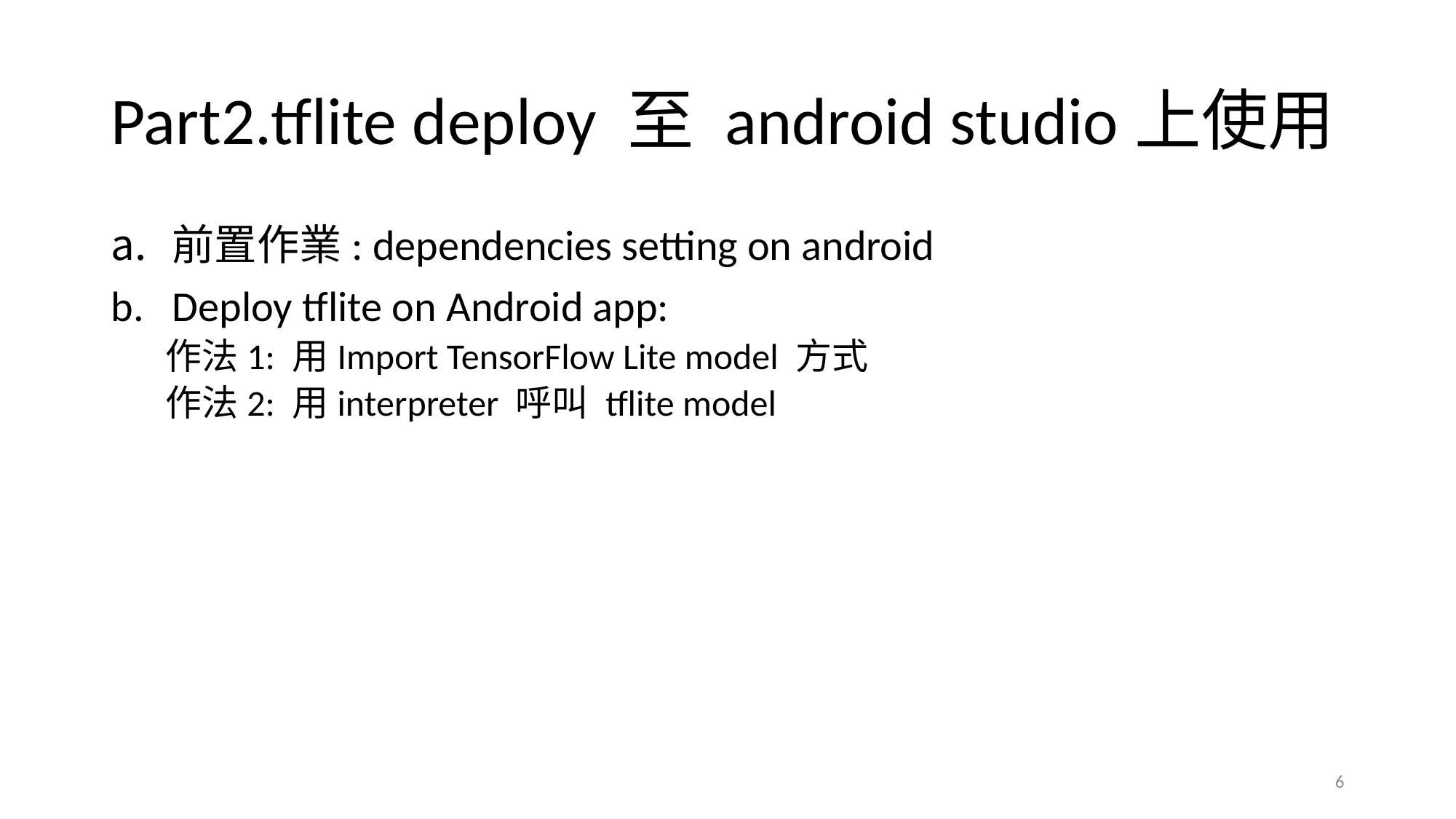

# Part2.tflite deploy 至 android studio上使用
前置作業: dependencies setting on android
Deploy tflite on Android app:
作法1: 用Import TensorFlow Lite model 方式
作法2: 用interpreter 呼叫 tflite model

6